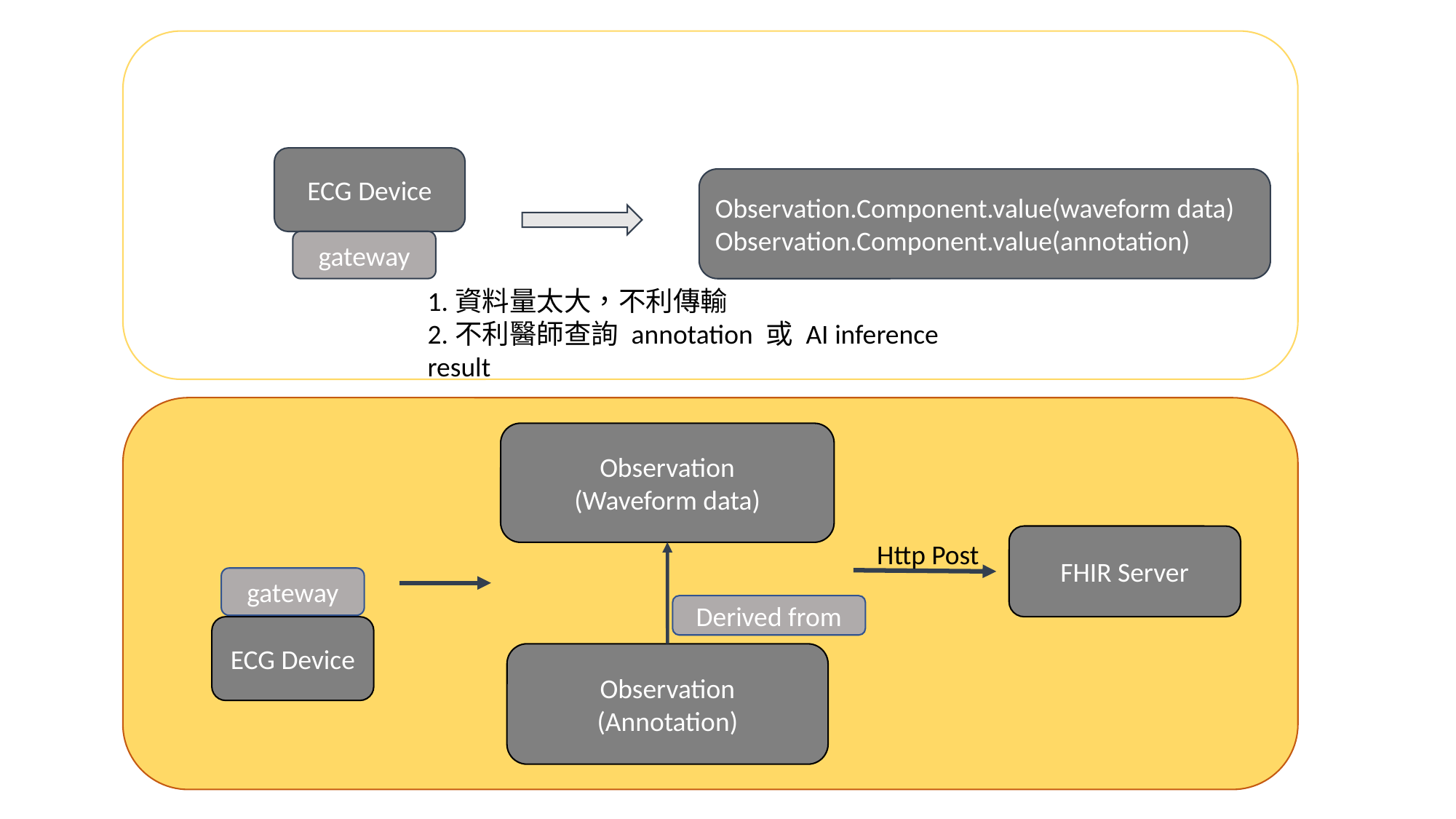

ECG Device

Observation.Component.value(waveform data)
Observation.Component.value(annotation)

gateway
1.資料量太大，不利傳輸
2.不利醫師查詢 annotation 或 AI inference result

Observation
(Waveform data)
FHIR Server
Http Post
gateway
Derived from
ECG Device
Observation
(Annotation)